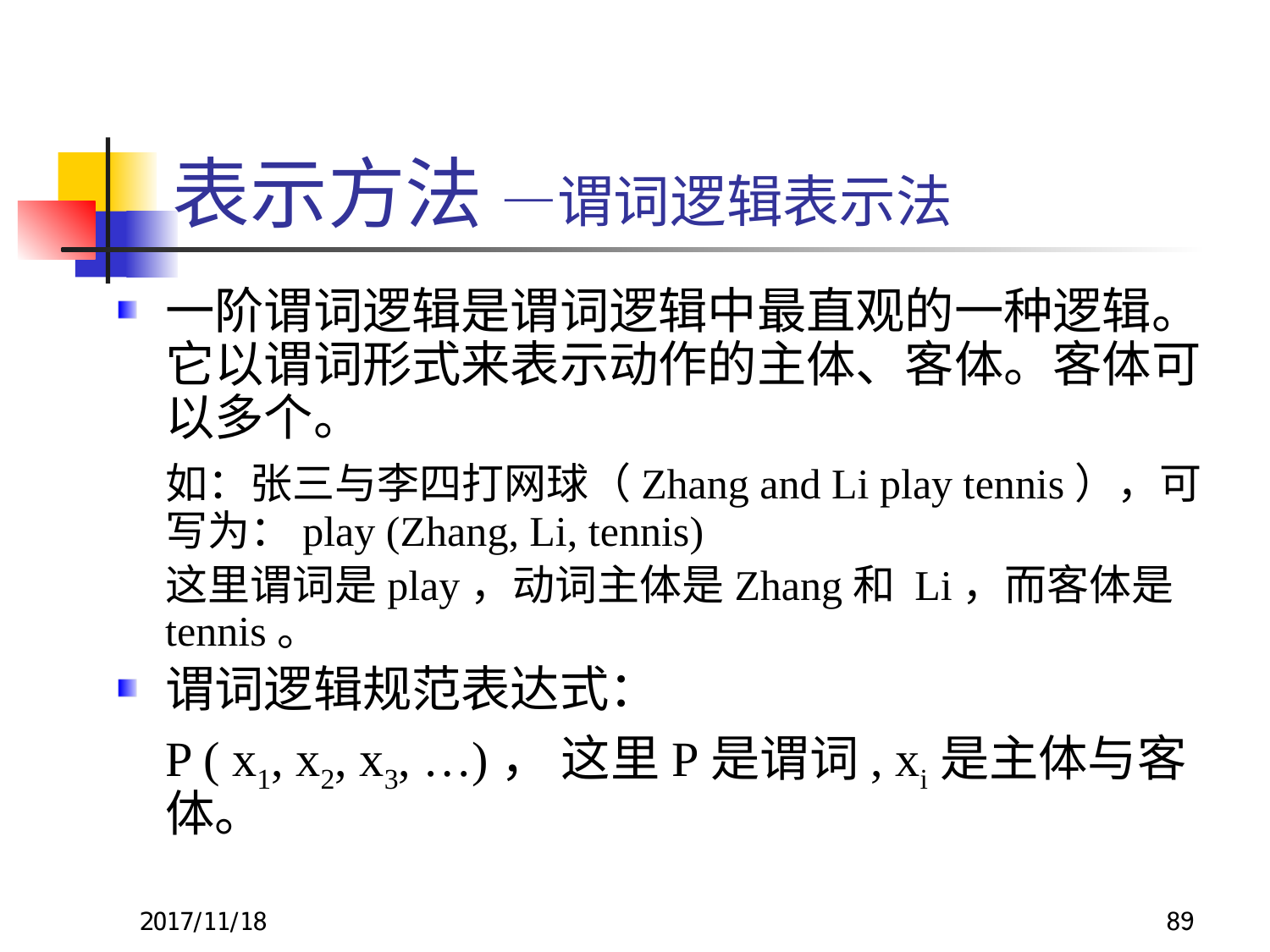

# 表示方法 —谓词逻辑表示法
一阶谓词逻辑是谓词逻辑中最直观的一种逻辑。它以谓词形式来表示动作的主体、客体。客体可以多个。
	如：张三与李四打网球（Zhang and Li play tennis），可写为：play (Zhang, Li, tennis)
	这里谓词是play，动词主体是Zhang和 Li，而客体是tennis。
谓词逻辑规范表达式：
	P ( x1, x2, x3, …)， 这里P是谓词, xi是主体与客体。
2017/11/18
89